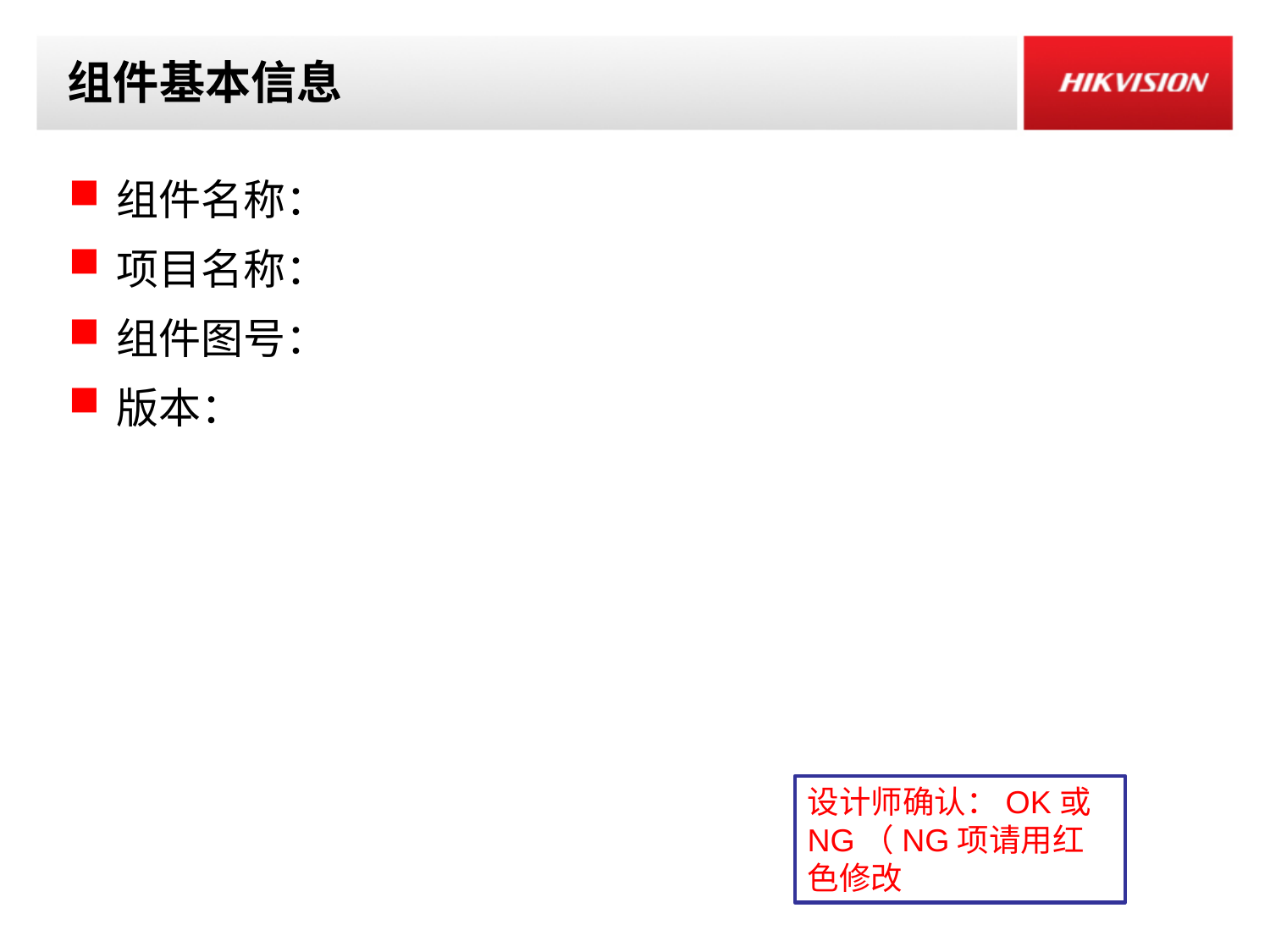

# 组件基本信息
组件名称：
项目名称：
组件图号：
版本：
设计师确认：OK或NG（NG项请用红色修改